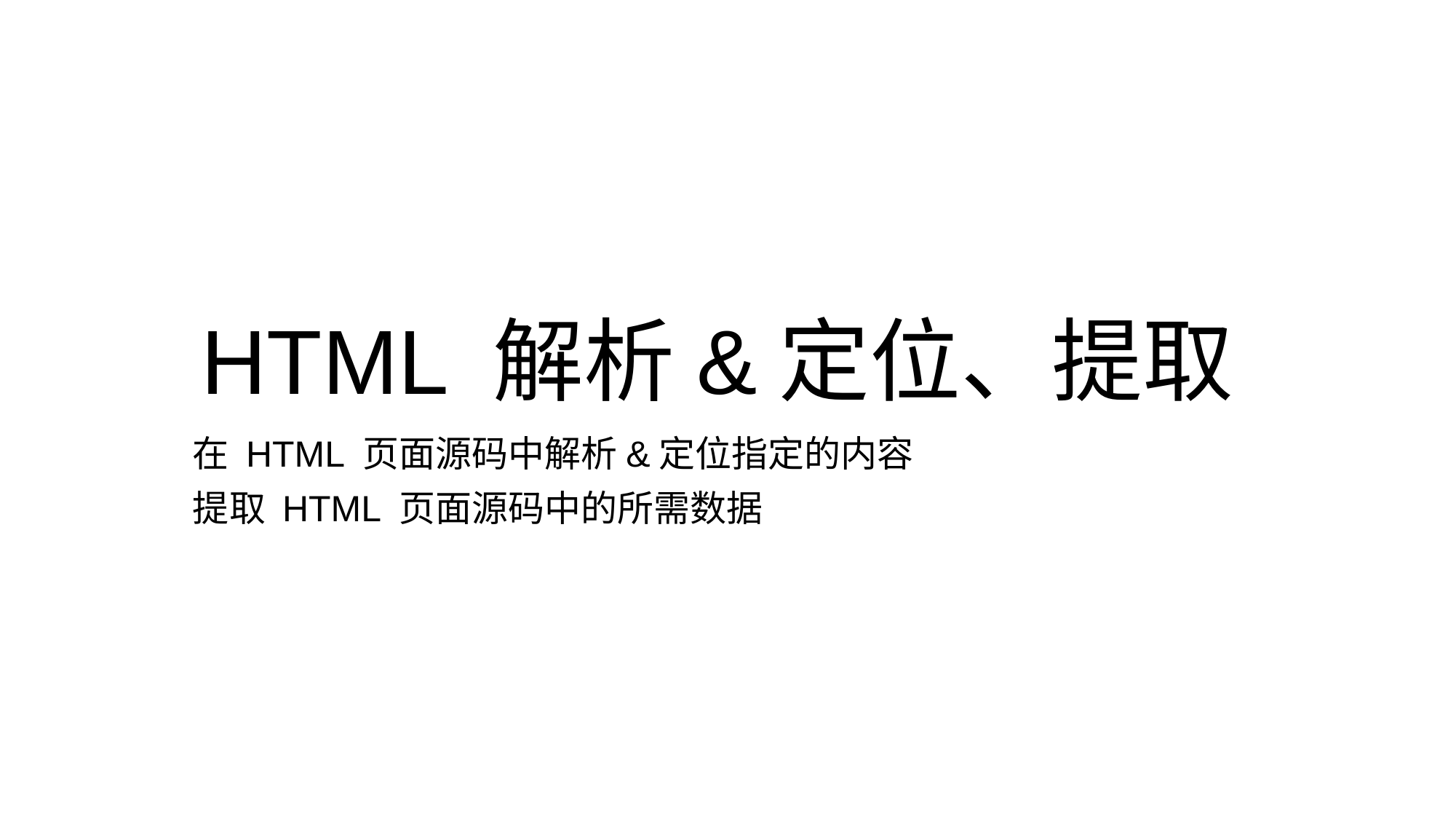

# HTML 解析&定位、提取
在 HTML 页面源码中解析&定位指定的内容
提取 HTML 页面源码中的所需数据